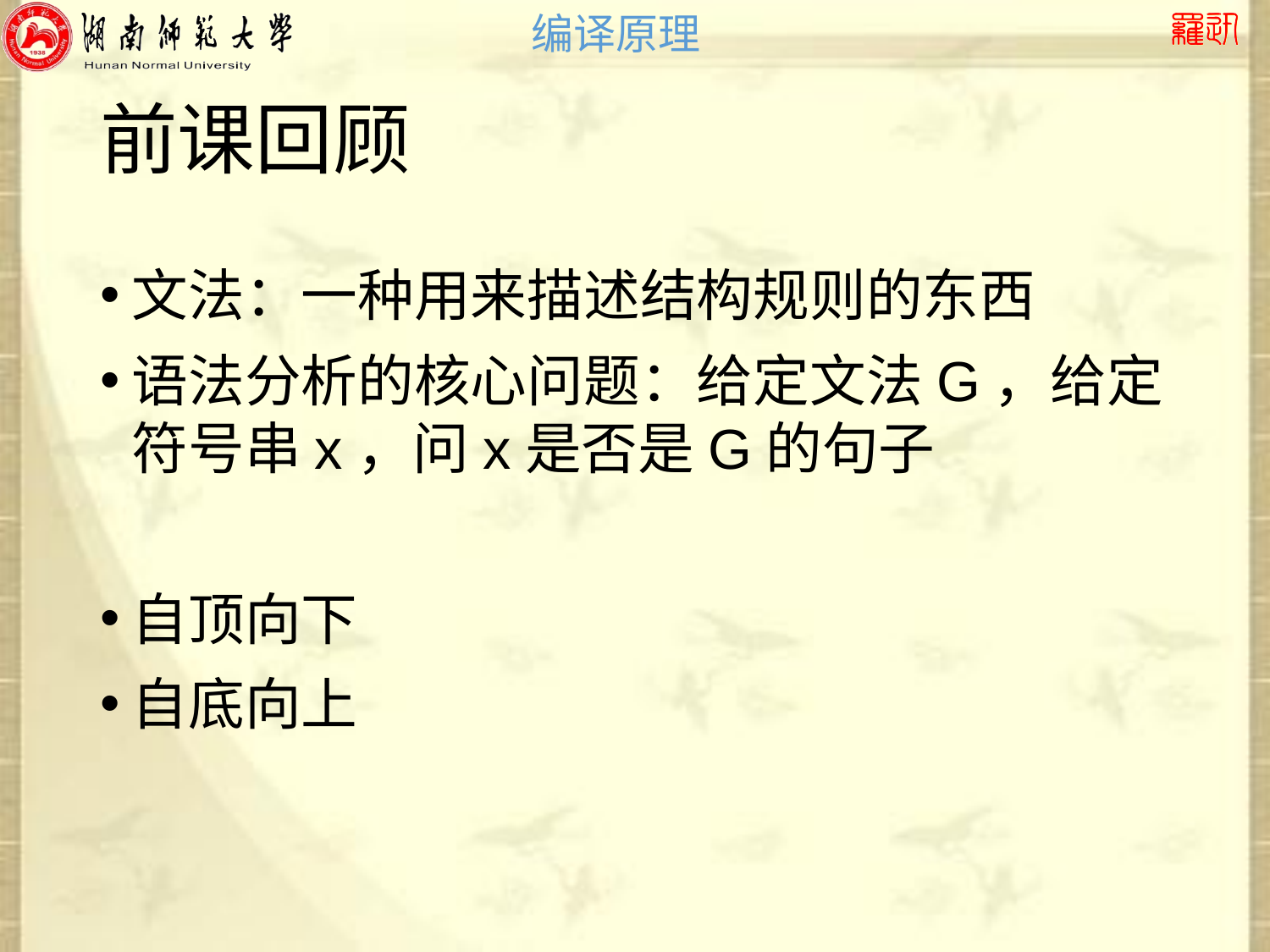

# 前课回顾
文法：一种用来描述结构规则的东西
语法分析的核心问题：给定文法G，给定符号串x，问x是否是G的句子

自顶向下
自底向上